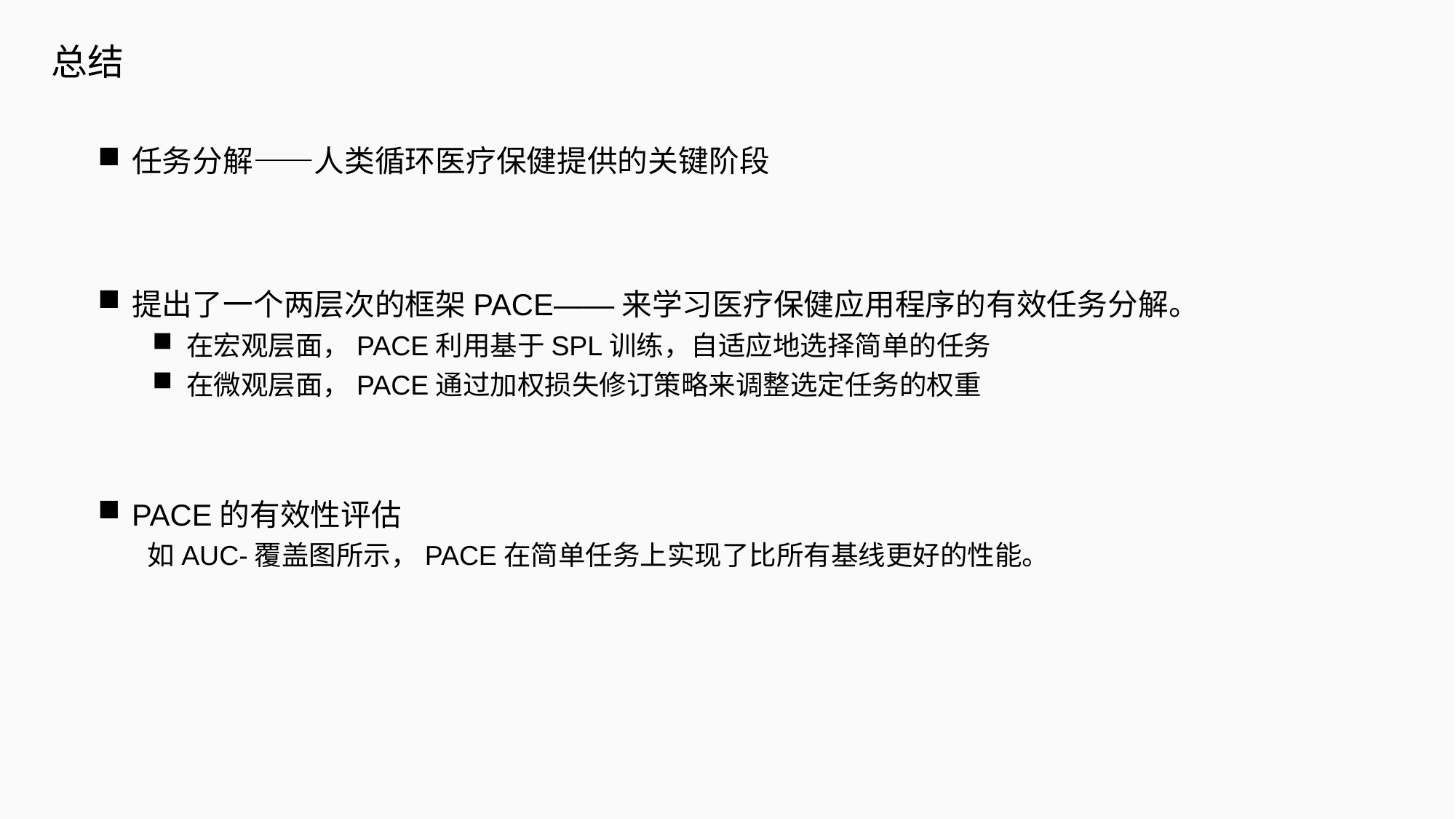

总结
任务分解——人类循环医疗保健提供的关键阶段
提出了一个两层次的框架PACE——来学习医疗保健应用程序的有效任务分解。
在宏观层面，PACE利用基于SPL训练，自适应地选择简单的任务
在微观层面，PACE通过加权损失修订策略来调整选定任务的权重
PACE的有效性评估
       如AUC-覆盖图所示，PACE在简单任务上实现了比所有基线更好的性能。